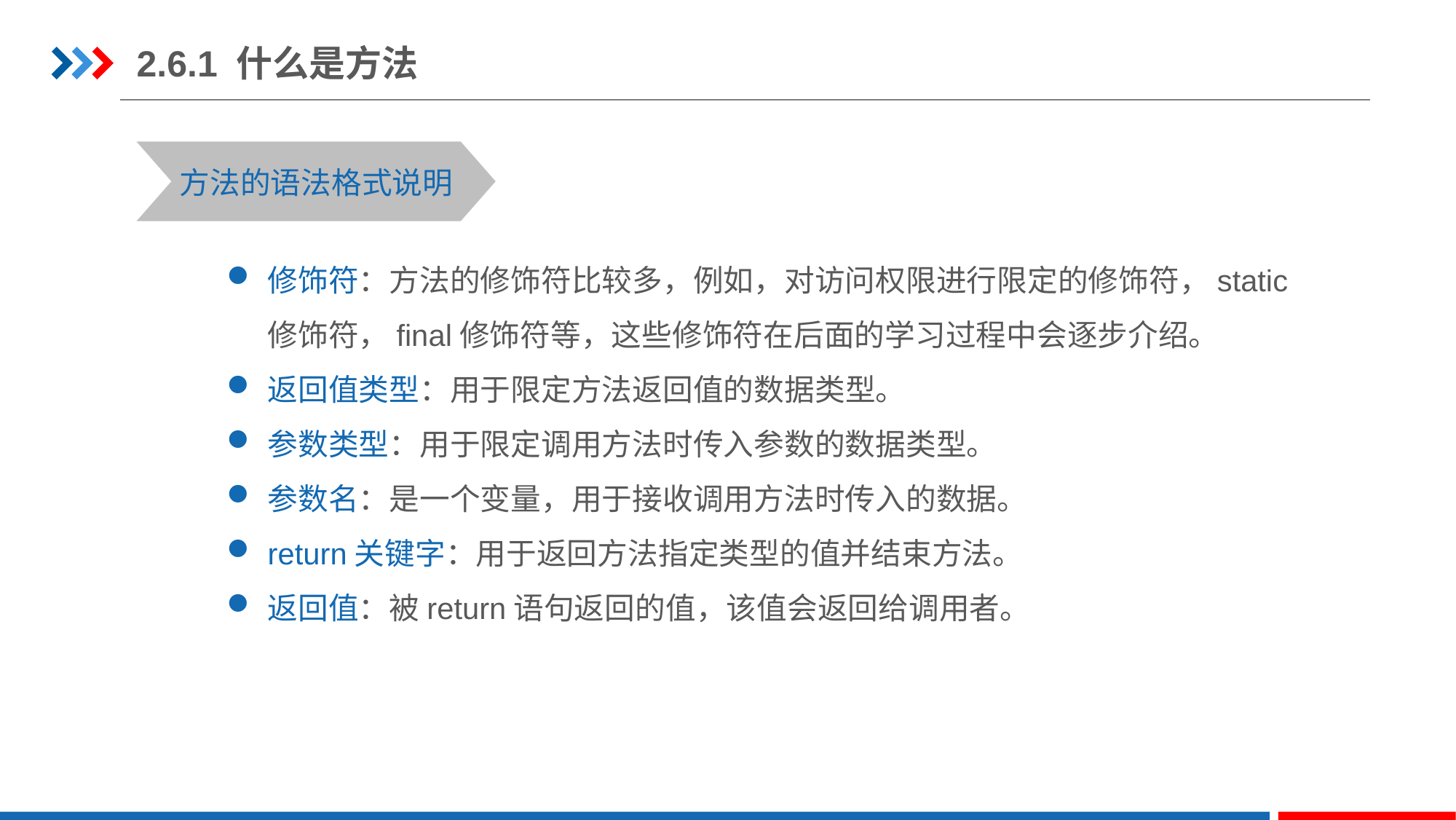

2.6.1 什么是方法

方法的语法格式说明
修饰符：方法的修饰符比较多，例如，对访问权限进行限定的修饰符，static修饰符，final修饰符等，这些修饰符在后面的学习过程中会逐步介绍。
返回值类型：用于限定方法返回值的数据类型。
参数类型：用于限定调用方法时传入参数的数据类型。
参数名：是一个变量，用于接收调用方法时传入的数据。
return关键字：用于返回方法指定类型的值并结束方法。
返回值：被return语句返回的值，该值会返回给调用者。